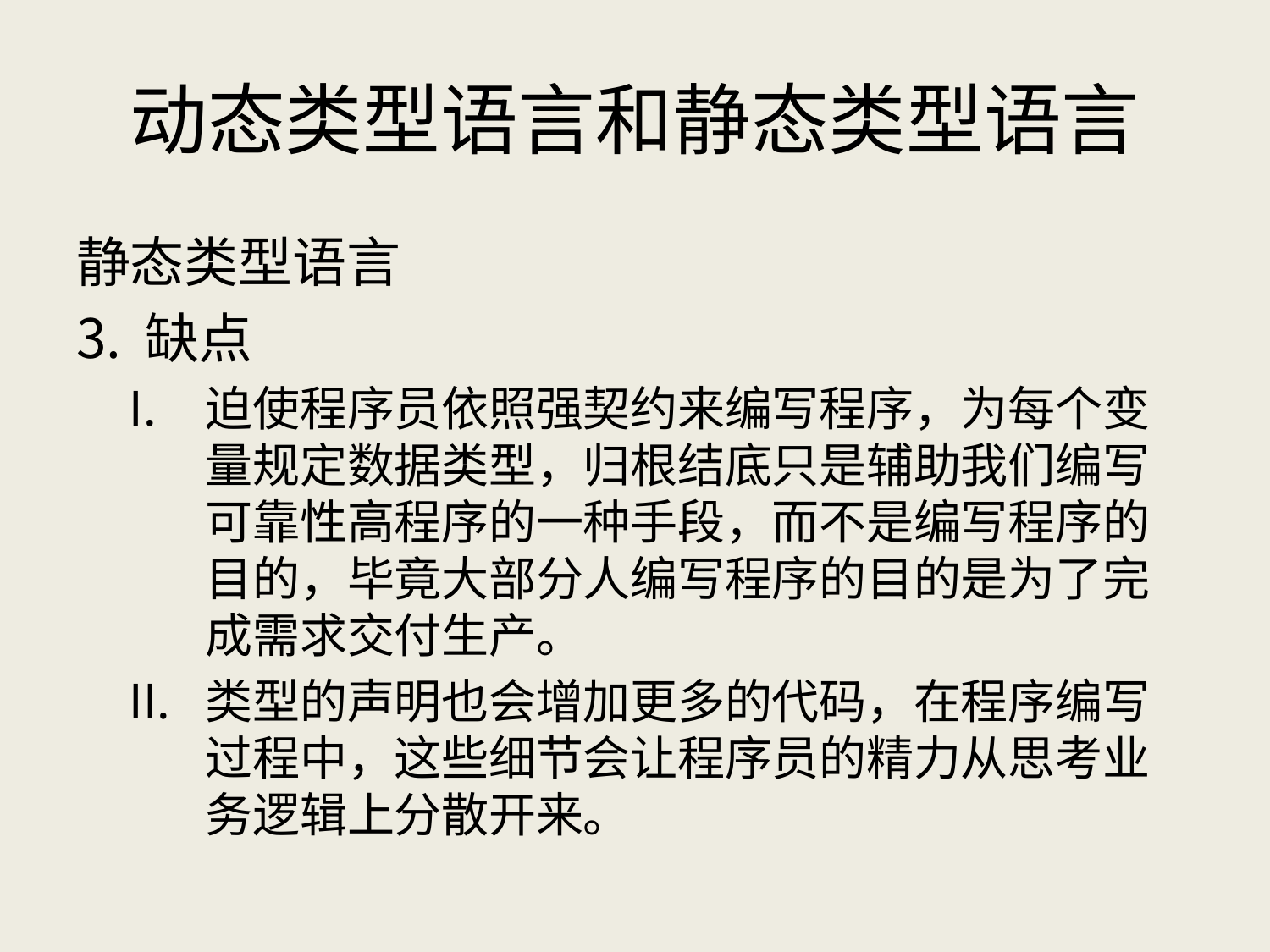

# 动态类型语言和静态类型语言
静态类型语言
缺点
迫使程序员依照强契约来编写程序，为每个变量规定数据类型，归根结底只是辅助我们编写可靠性高程序的一种手段，而不是编写程序的目的，毕竟大部分人编写程序的目的是为了完成需求交付生产。
类型的声明也会增加更多的代码，在程序编写过程中，这些细节会让程序员的精力从思考业务逻辑上分散开来。